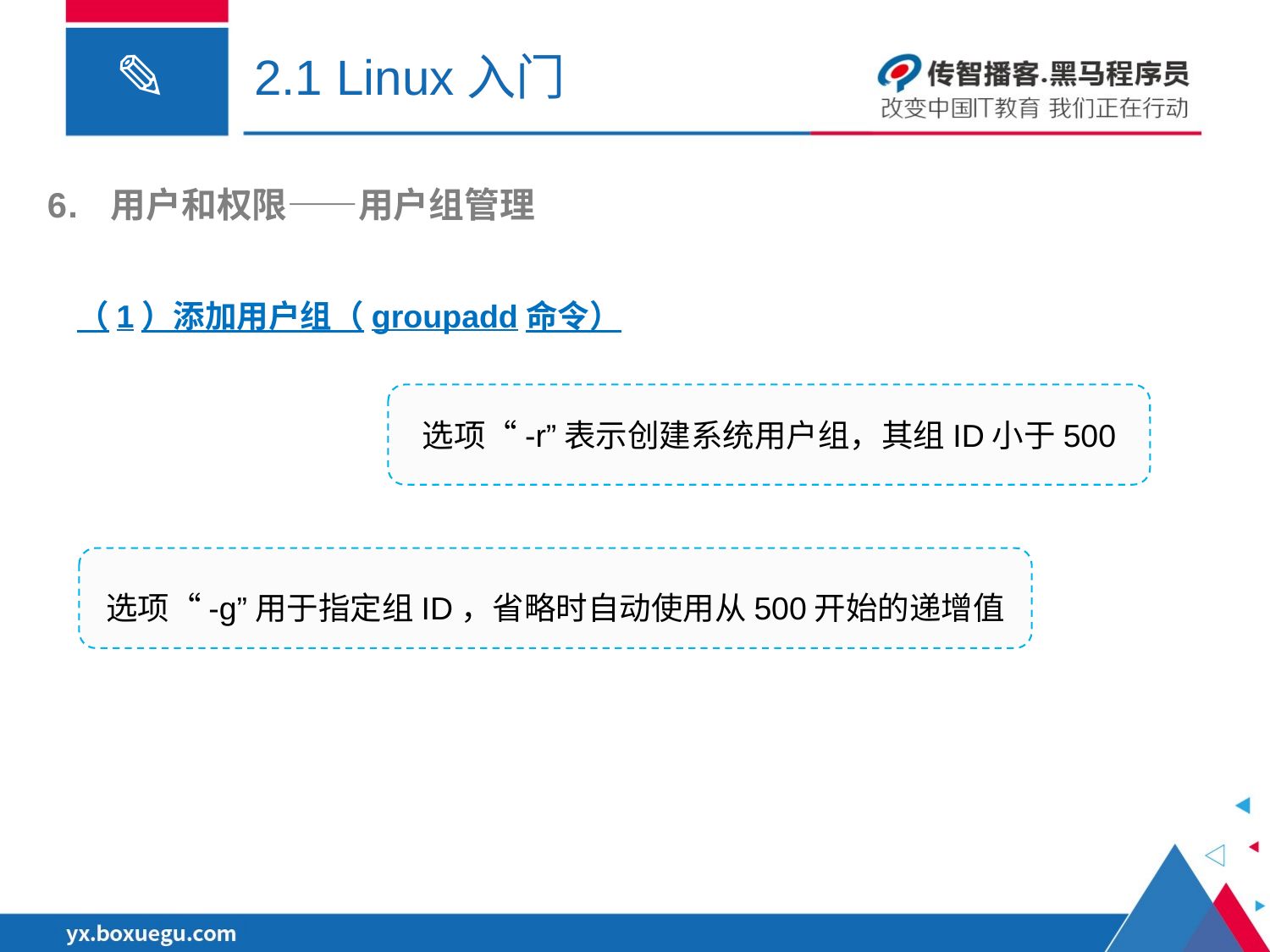

# 2.1 Linux入门
用户和权限——用户组管理
（1）添加用户组（groupadd命令）
选项“-r”表示创建系统用户组，其组ID小于500
选项“-g”用于指定组ID，省略时自动使用从500开始的递增值